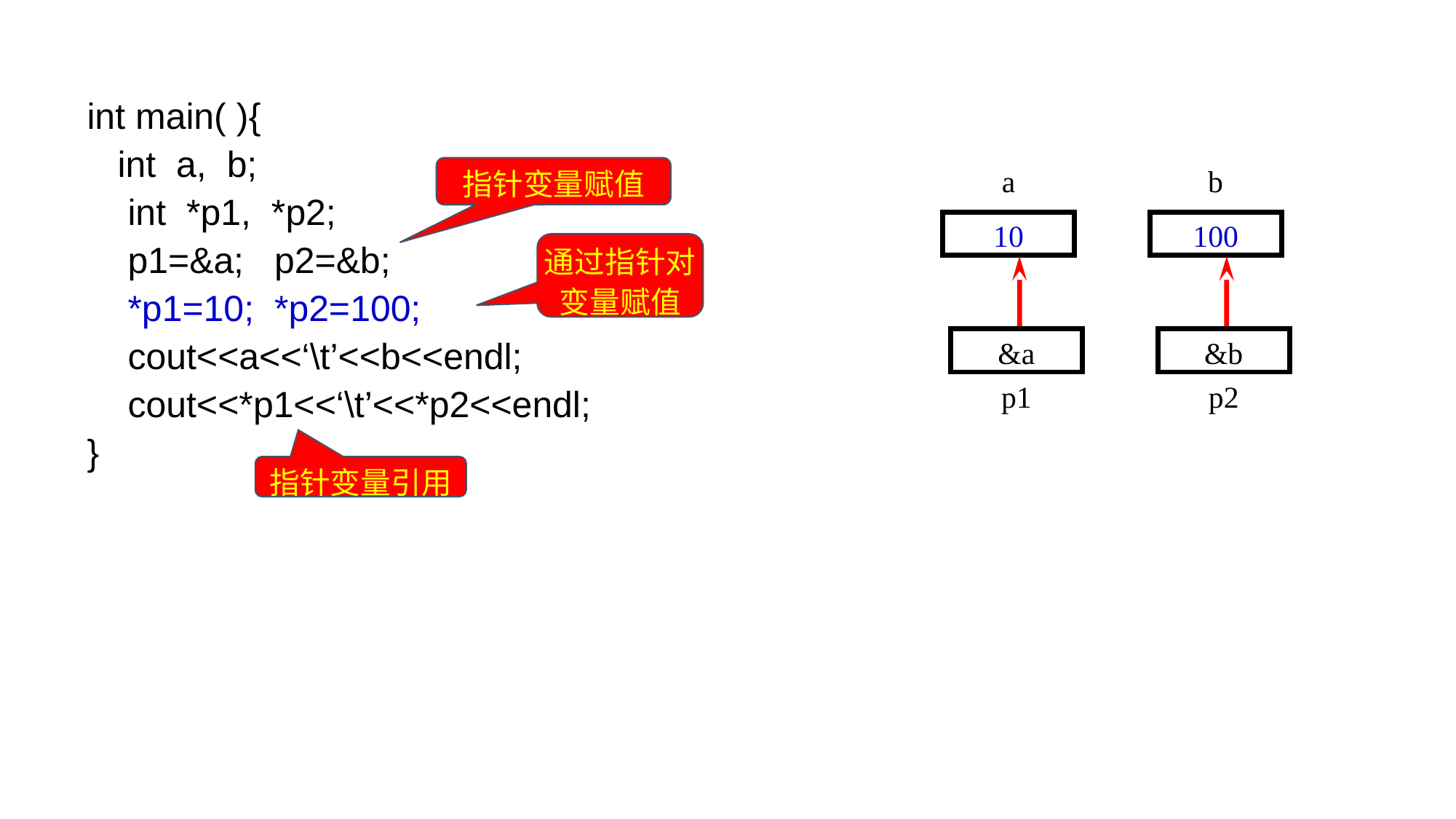

int main( ){
   int  a,  b;
    int  *p1,  *p2;
    p1=&a;   p2=&b;
    *p1=10;  *p2=100;
    cout<<a<<‘\t’<<b<<endl;
    cout<<*p1<<‘\t’<<*p2<<endl;
}
指针变量赋值
a
b

10
100
通过指针对变量赋值

p1
p2
&a
&b
指针变量引用